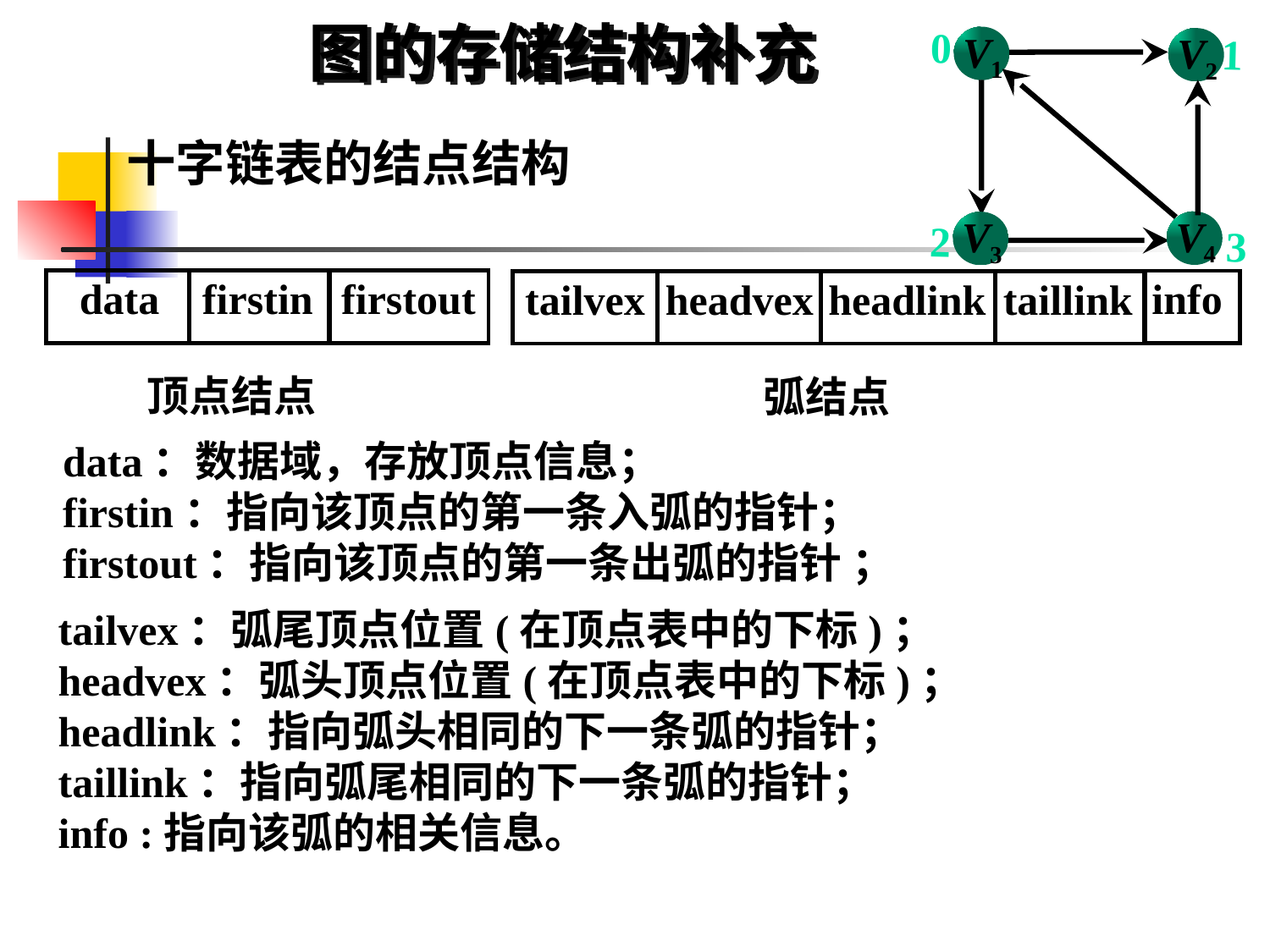

图的存储结构补充
0
V1
V2

V4
V3

1
十字链表的结点结构
2
3
  data
firstin
firstout
顶点结点
info
tailvex
headvex
headlink
taillink
弧结点
data：数据域，存放顶点信息；
firstin：指向该顶点的第一条入弧的指针；
firstout：指向该顶点的第一条出弧的指针 ；
tailvex：弧尾顶点位置(在顶点表中的下标)；
headvex：弧头顶点位置(在顶点表中的下标)；
headlink：指向弧头相同的下一条弧的指针；
taillink：指向弧尾相同的下一条弧的指针；
info :指向该弧的相关信息。
54